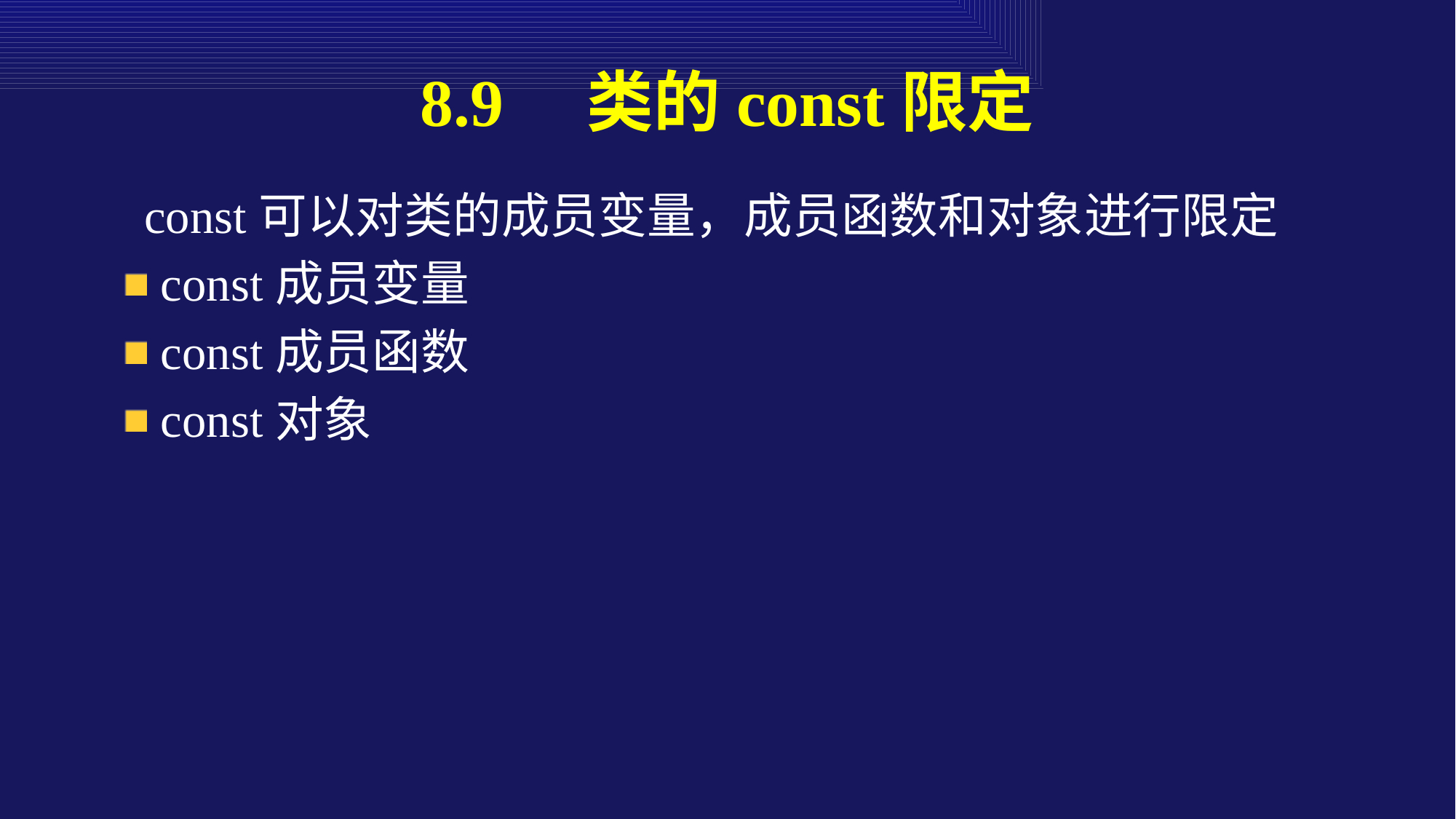

# 8.9    类的const限定
  const可以对类的成员变量，成员函数和对象进行限定
const成员变量
const成员函数
const对象